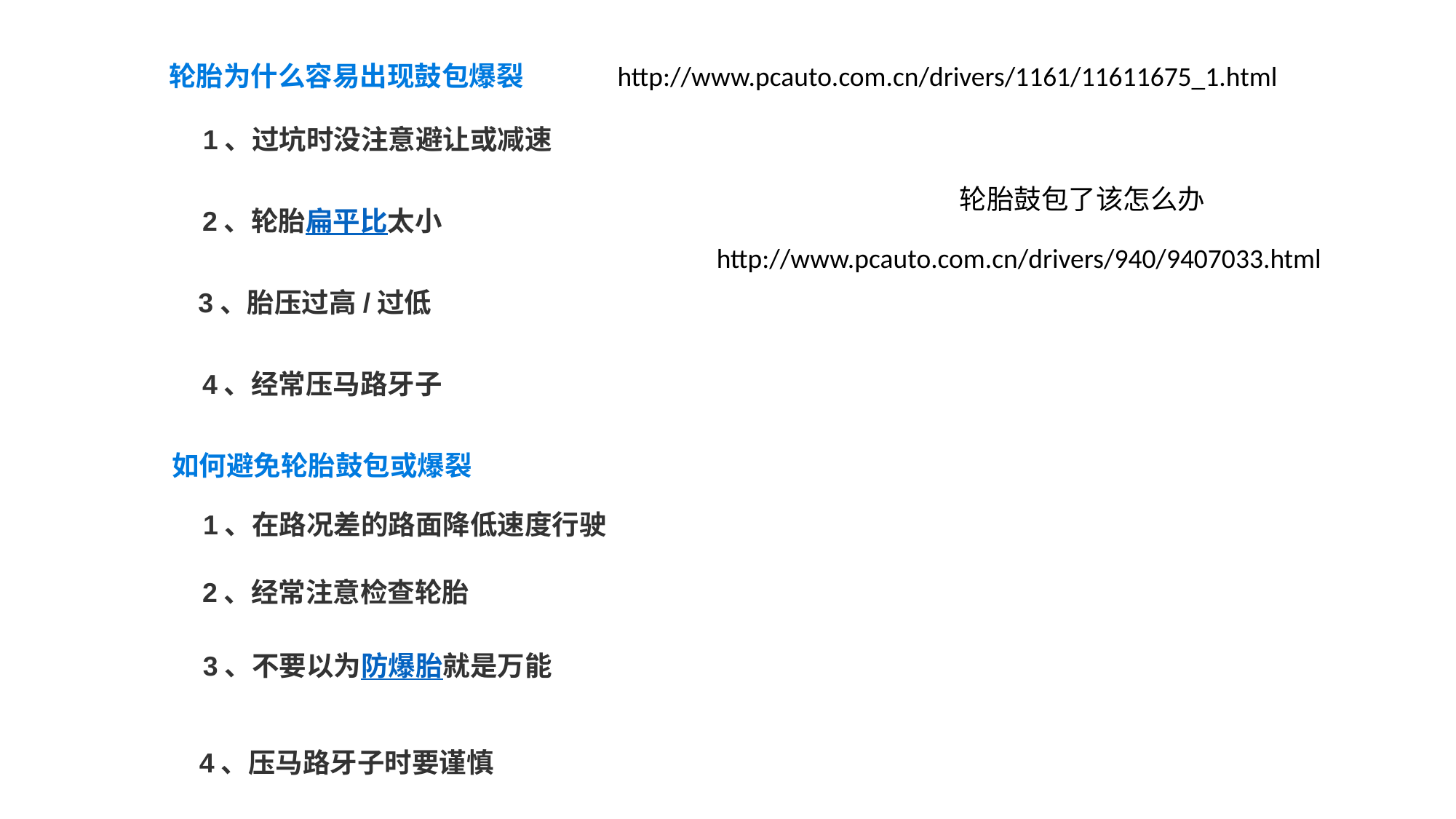

轮胎为什么容易出现鼓包爆裂
http://www.pcauto.com.cn/drivers/1161/11611675_1.html
1、过坑时没注意避让或减速
轮胎鼓包了该怎么办
2、轮胎扁平比太小
http://www.pcauto.com.cn/drivers/940/9407033.html
3、胎压过高/过低
4、经常压马路牙子
如何避免轮胎鼓包或爆裂
1、在路况差的路面降低速度行驶
2、经常注意检查轮胎
3、不要以为防爆胎就是万能
4、压马路牙子时要谨慎